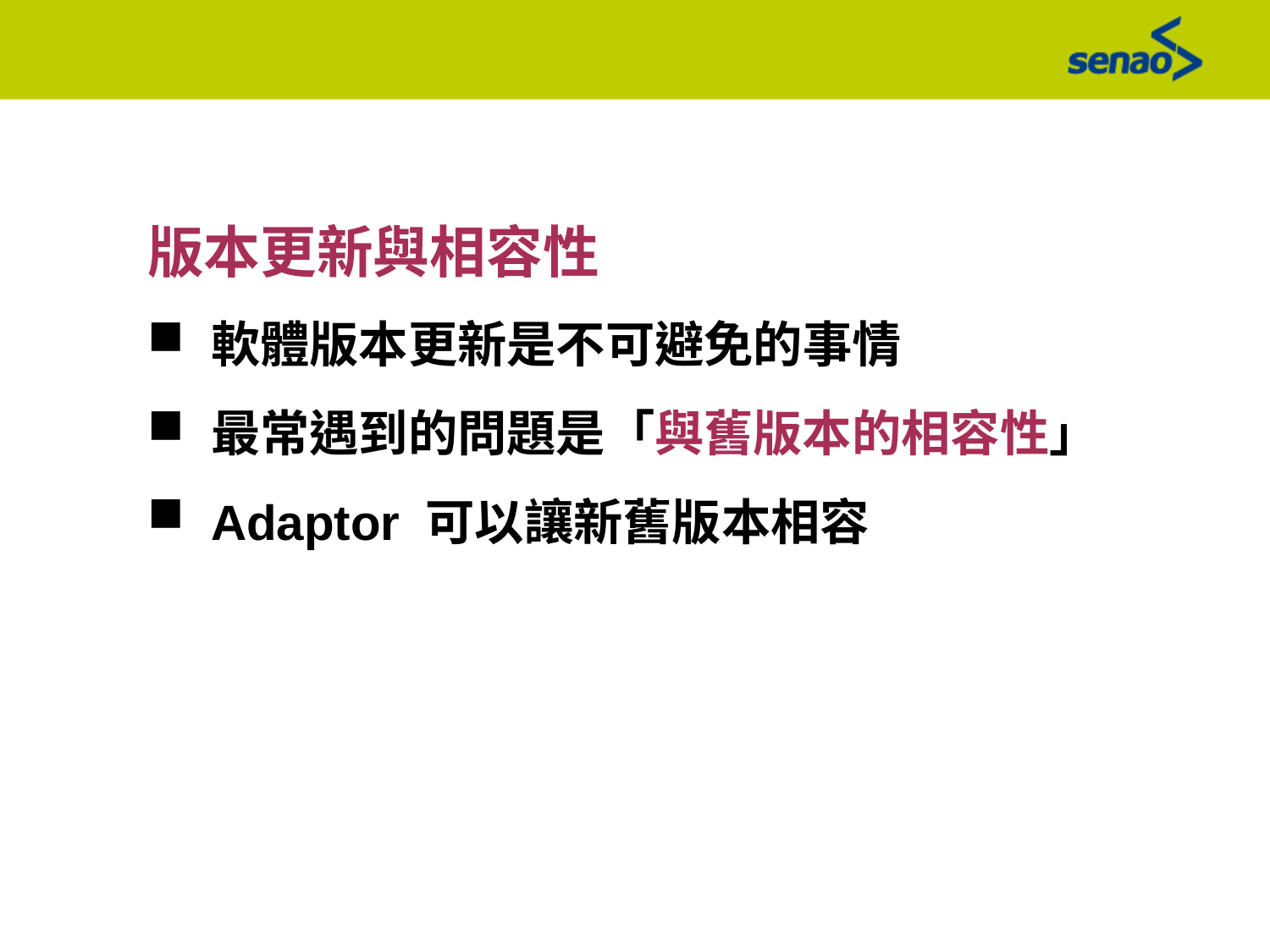

版本更新與相容性
軟體版本更新是不可避免的事情
最常遇到的問題是「與舊版本的相容性」
Adaptor 可以讓新舊版本相容